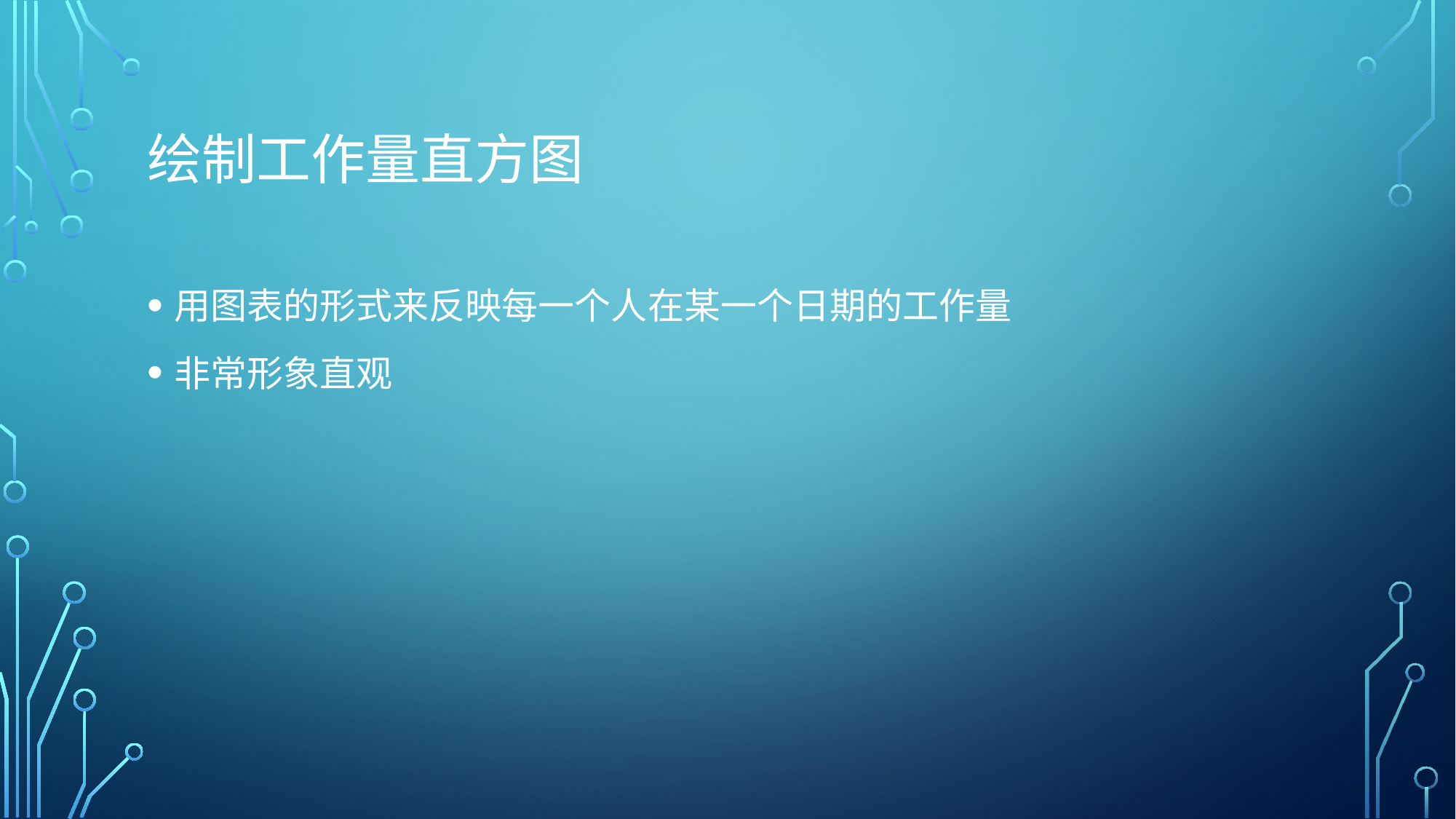

# 绘制工作量直方图
用图表的形式来反映每一个人在某一个日期的工作量
非常形象直观